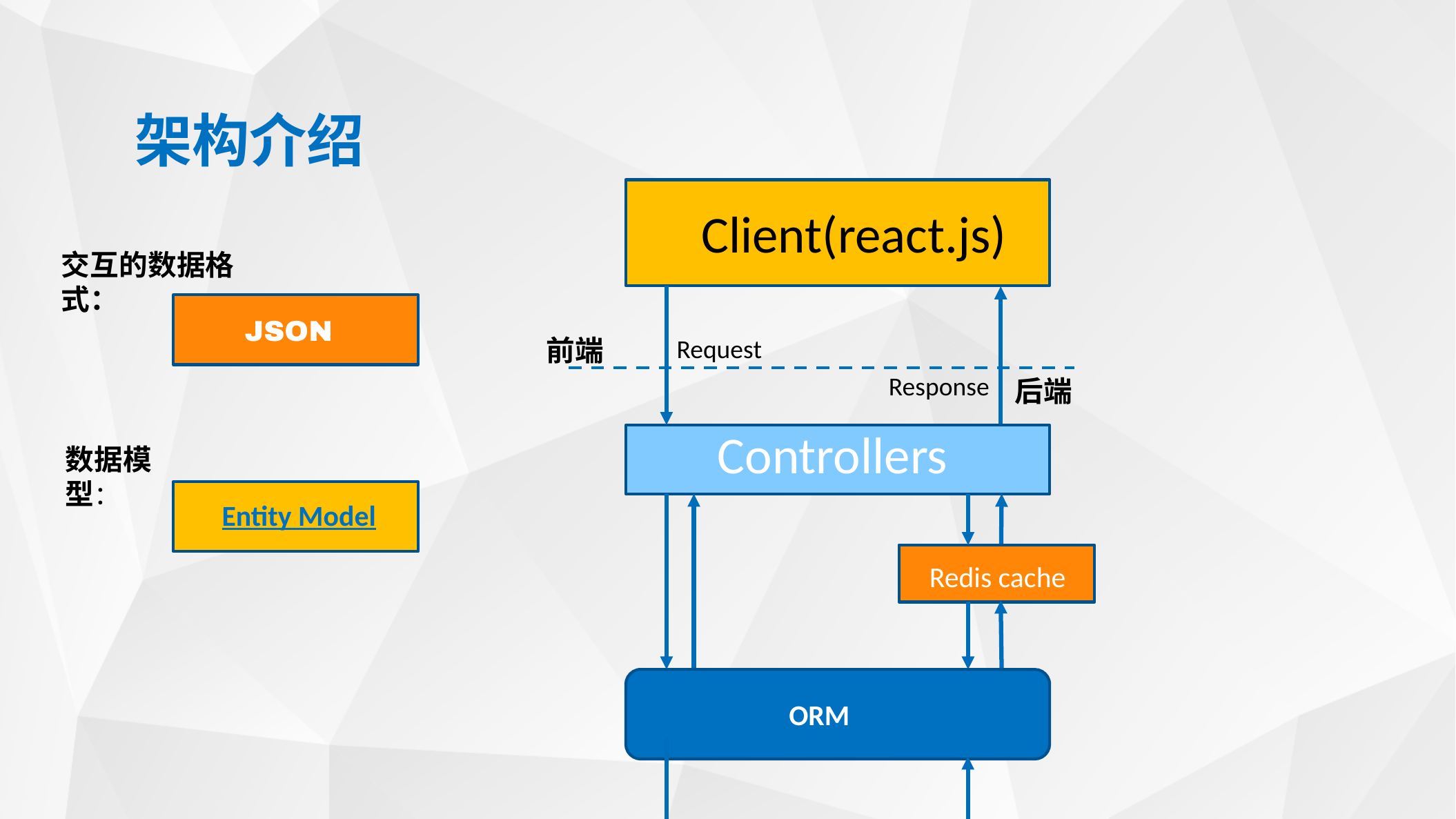

架构介绍

Client(react.js)
前端
Request
Response
后端
Controllers

Redis cache

              ORM
SQL server

交互的数据格式：

JSON
数据模型：

Entity Model